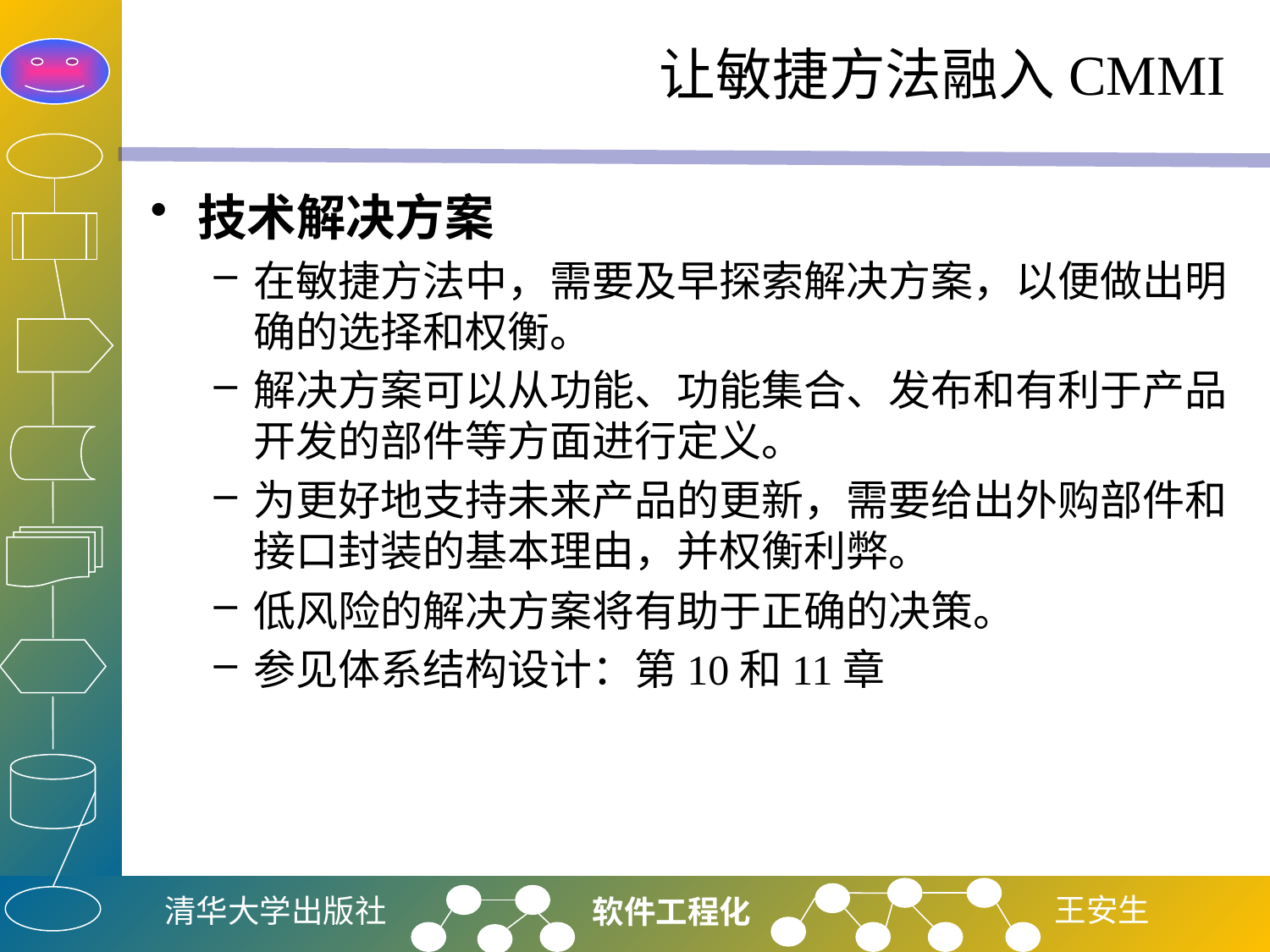

# 让敏捷方法融入CMMI
技术解决方案
在敏捷方法中，需要及早探索解决方案，以便做出明确的选择和权衡。
解决方案可以从功能、功能集合、发布和有利于产品开发的部件等方面进行定义。
为更好地支持未来产品的更新，需要给出外购部件和接口封装的基本理由，并权衡利弊。
低风险的解决方案将有助于正确的决策。
参见体系结构设计：第10和11章